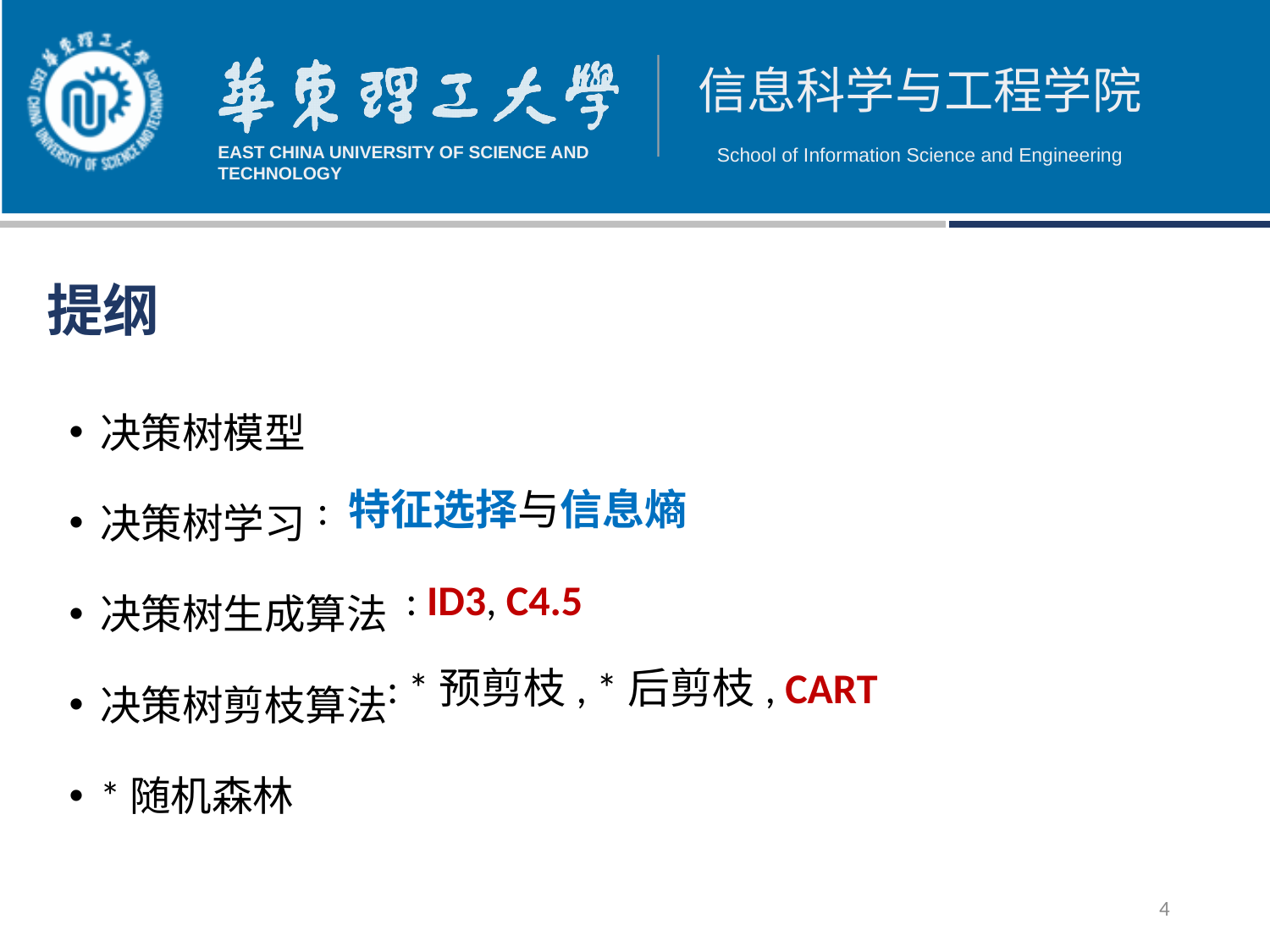

# 提纲
决策树模型
决策树学习
决策树生成算法
决策树剪枝算法
*随机森林
: 特征选择与信息熵
: ID3, C4.5
: *预剪枝, *后剪枝, CART
4